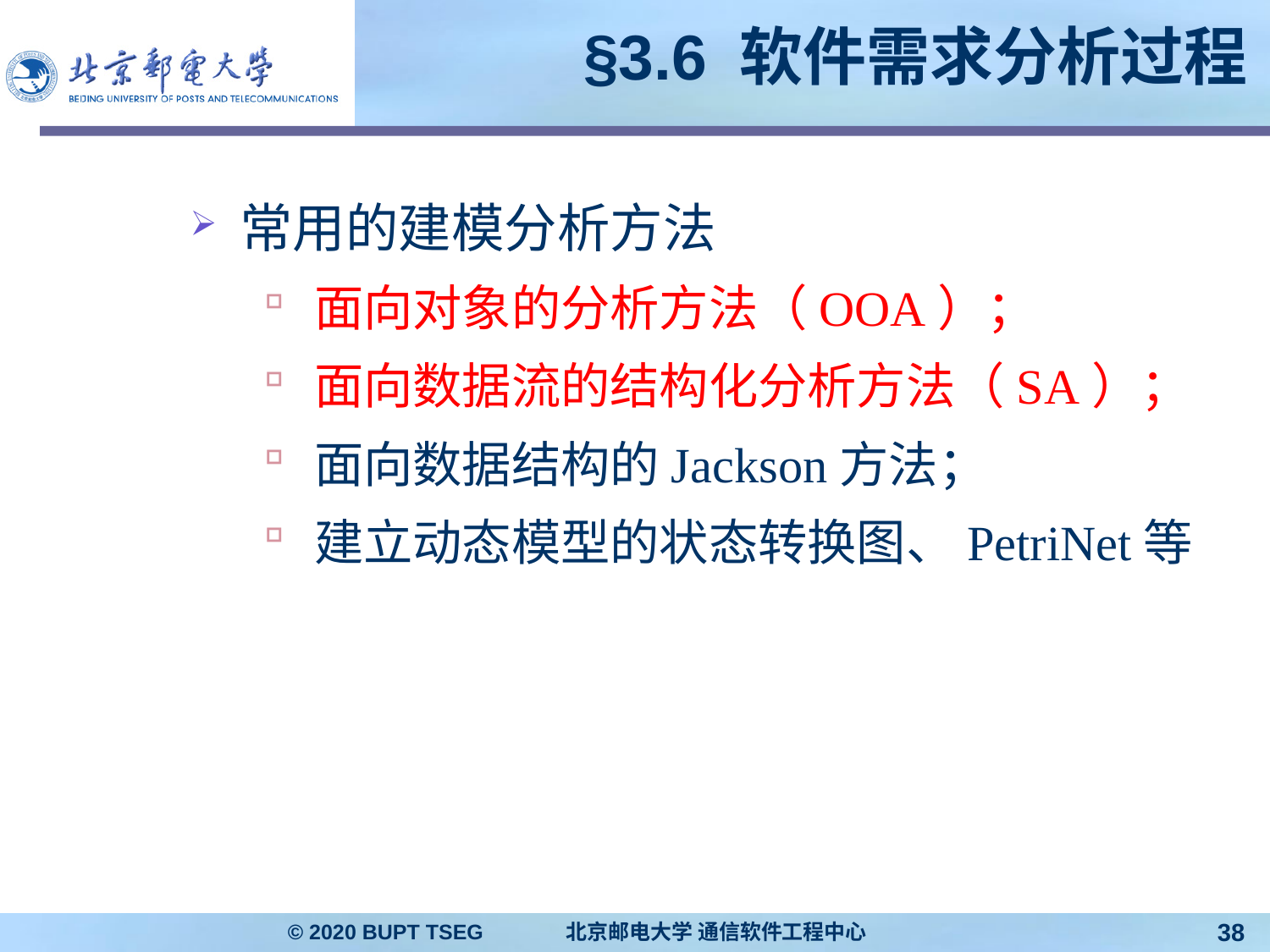

# §3.6 软件需求分析过程
常用的建模分析方法
面向对象的分析方法（OOA）；
面向数据流的结构化分析方法（SA）；
面向数据结构的Jackson方法；
建立动态模型的状态转换图、PetriNet等
© 2020 BUPT TSEG             北京邮电大学 通信软件工程中心